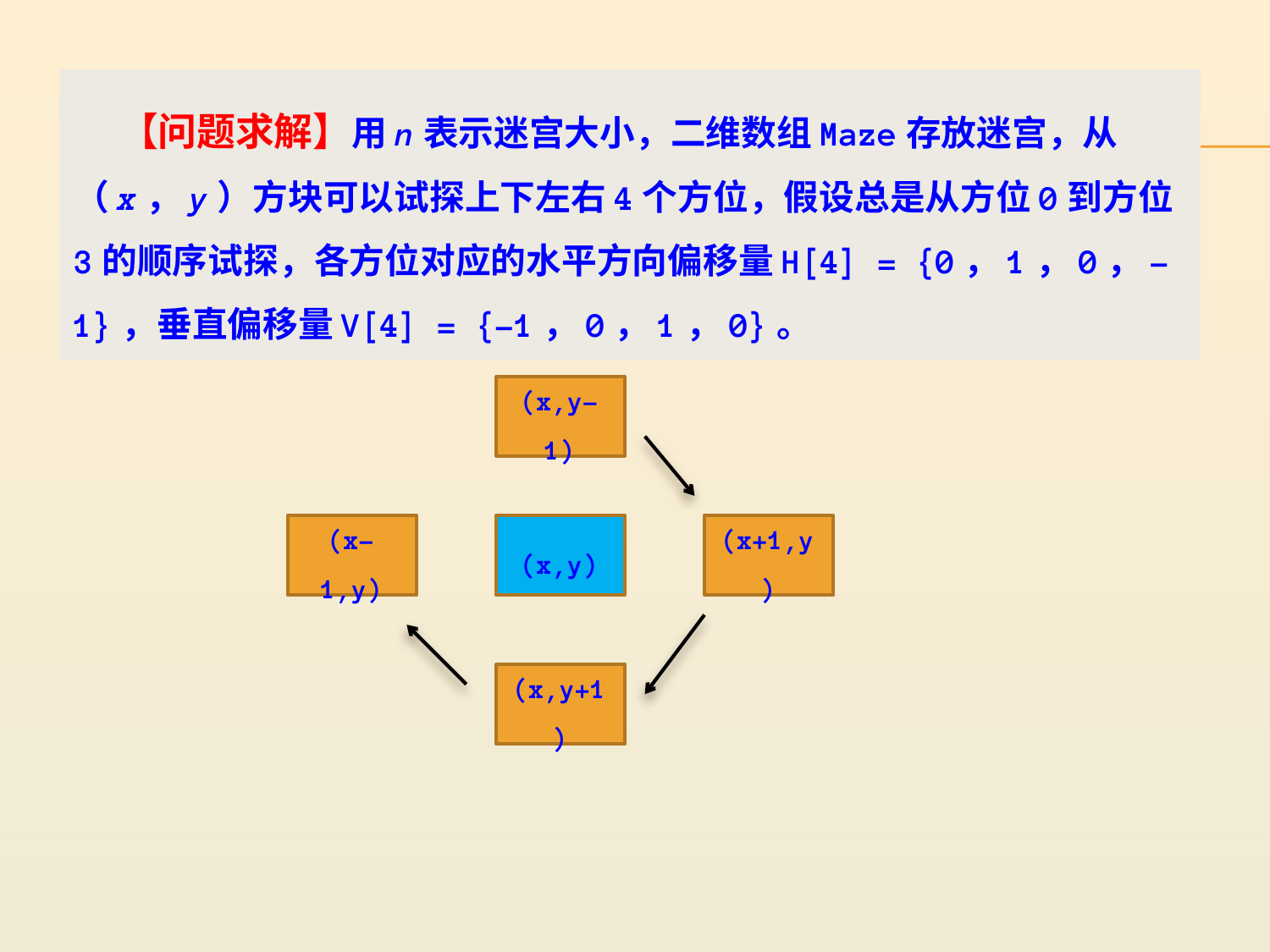

【问题求解】用n表示迷宫大小，二维数组Maze存放迷宫，从（x，y）方块可以试探上下左右4个方位，假设总是从方位0到方位3的顺序试探，各方位对应的水平方向偏移量H[4] = {0，1，0，-1}，垂直偏移量V[4] = {-1，0，1，0}。
(x,y-1)
(x-1,y)
(x,y)
(x+1,y)
(x,y+1)